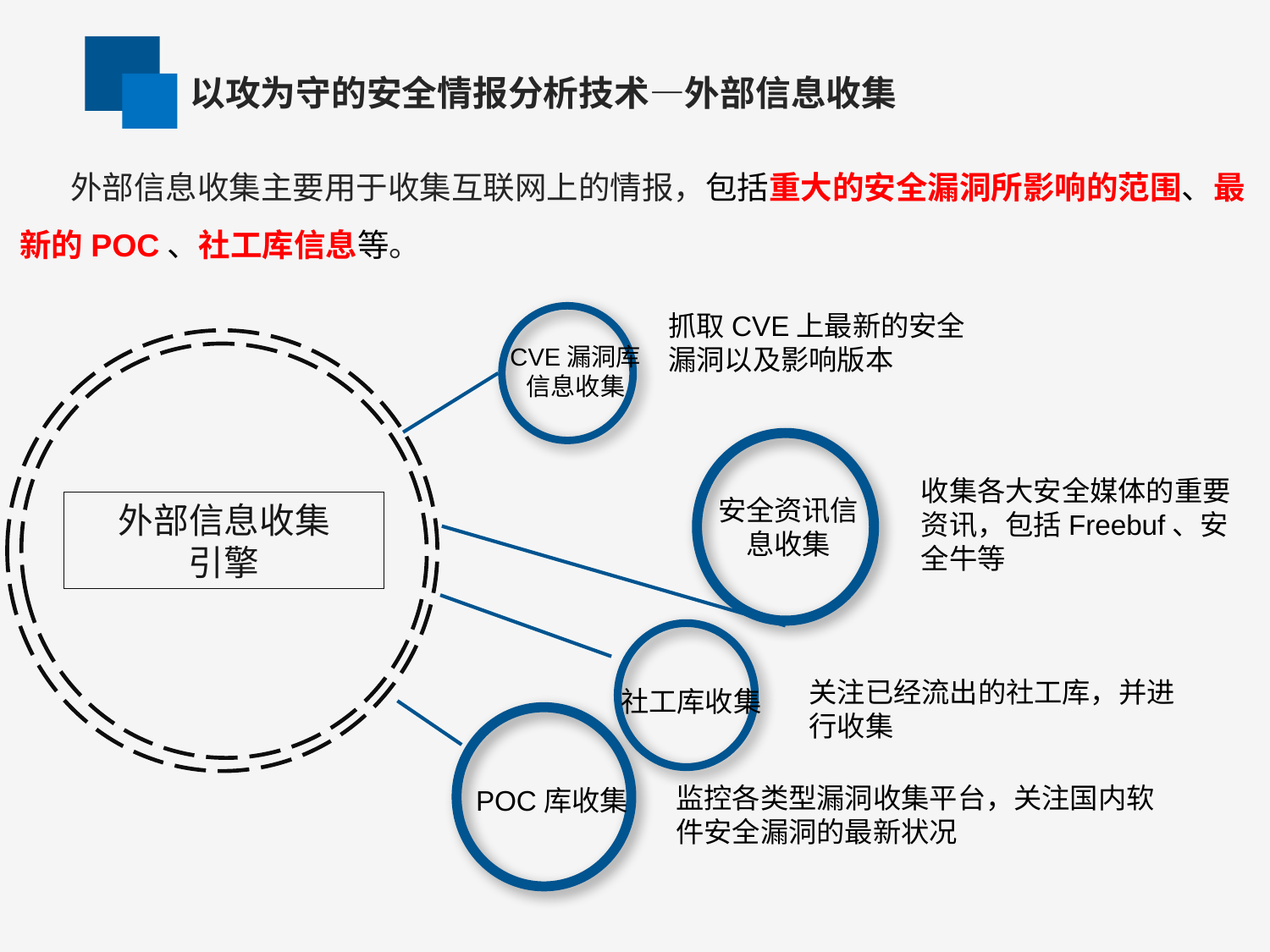

以攻为守的安全情报分析技术—外部信息收集
      外部信息收集主要用于收集互联网上的情报，包括重大的安全漏洞所影响的范围、最新的POC、社工库信息等。

抓取CVE上最新的安全漏洞以及影响版本

外部信息收集
引擎
CVE漏洞库信息收集

收集各大安全媒体的重要资讯，包括Freebuf、安全牛等
安全资讯信息收集

关注已经流出的社工库，并进行收集
社工库收集

监控各类型漏洞收集平台，关注国内软件安全漏洞的最新状况
POC库收集